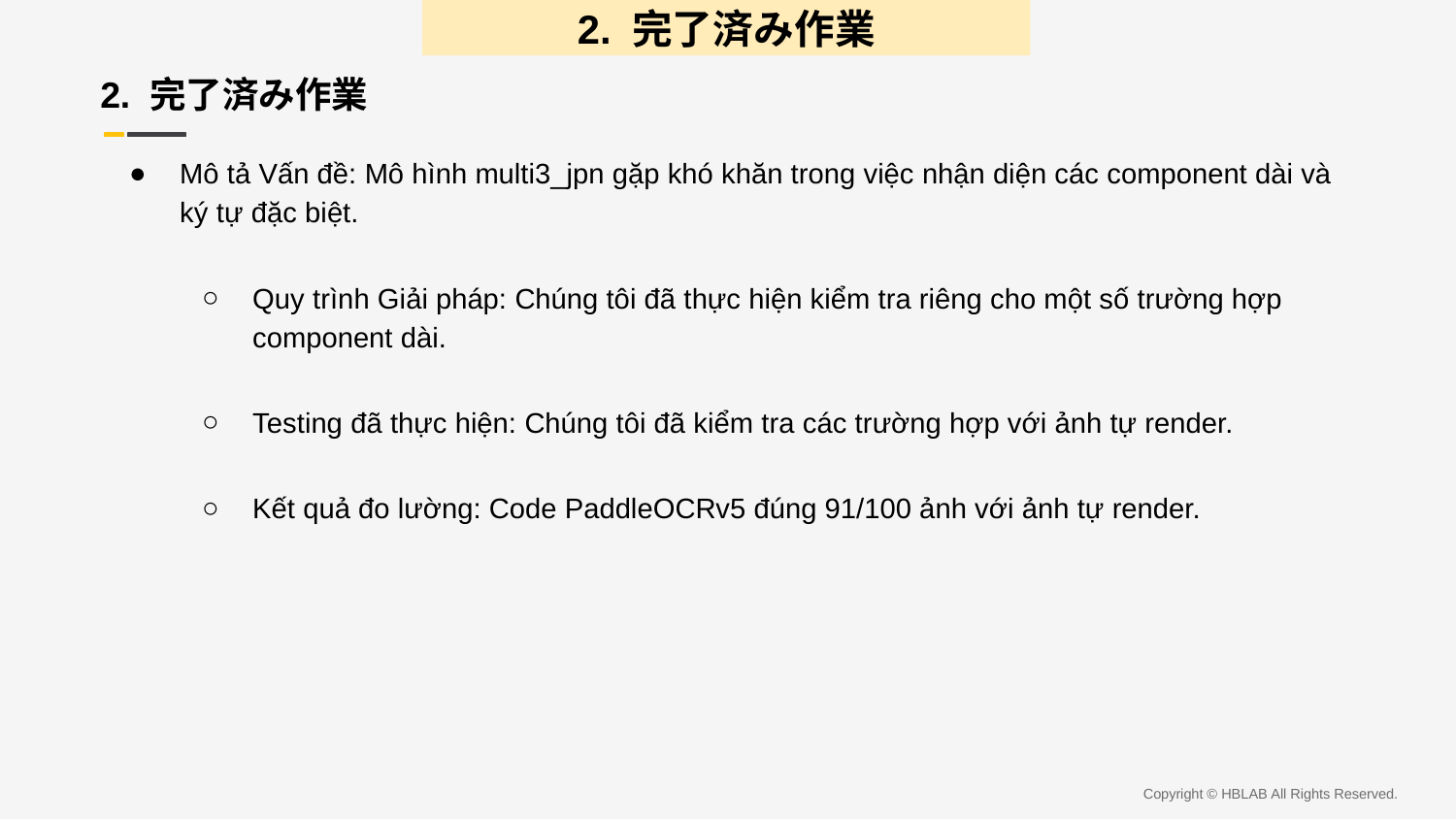

2. 完了済み作業
2. 完了済み作業
Mô tả Vấn đề: Mô hình multi3_jpn gặp khó khăn trong việc nhận diện các component dài và ký tự đặc biệt.
Quy trình Giải pháp: Chúng tôi đã thực hiện kiểm tra riêng cho một số trường hợp component dài.
Testing đã thực hiện: Chúng tôi đã kiểm tra các trường hợp với ảnh tự render.
Kết quả đo lường: Code PaddleOCRv5 đúng 91/100 ảnh với ảnh tự render.